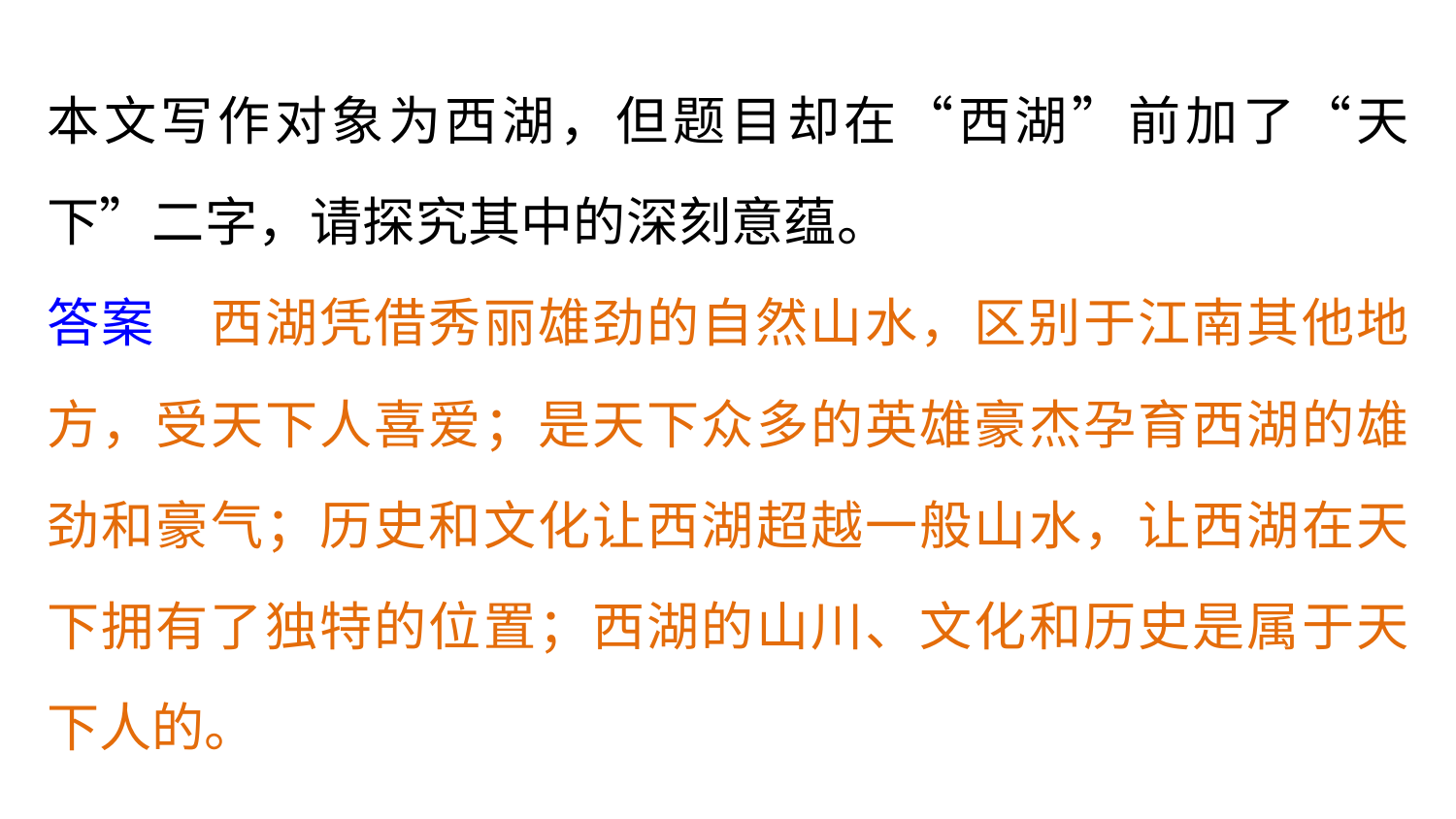

本文写作对象为西湖，但题目却在“西湖”前加了“天下”二字，请探究其中的深刻意蕴。
答案　西湖凭借秀丽雄劲的自然山水，区别于江南其他地方，受天下人喜爱；是天下众多的英雄豪杰孕育西湖的雄劲和豪气；历史和文化让西湖超越一般山水，让西湖在天下拥有了独特的位置；西湖的山川、文化和历史是属于天下人的。